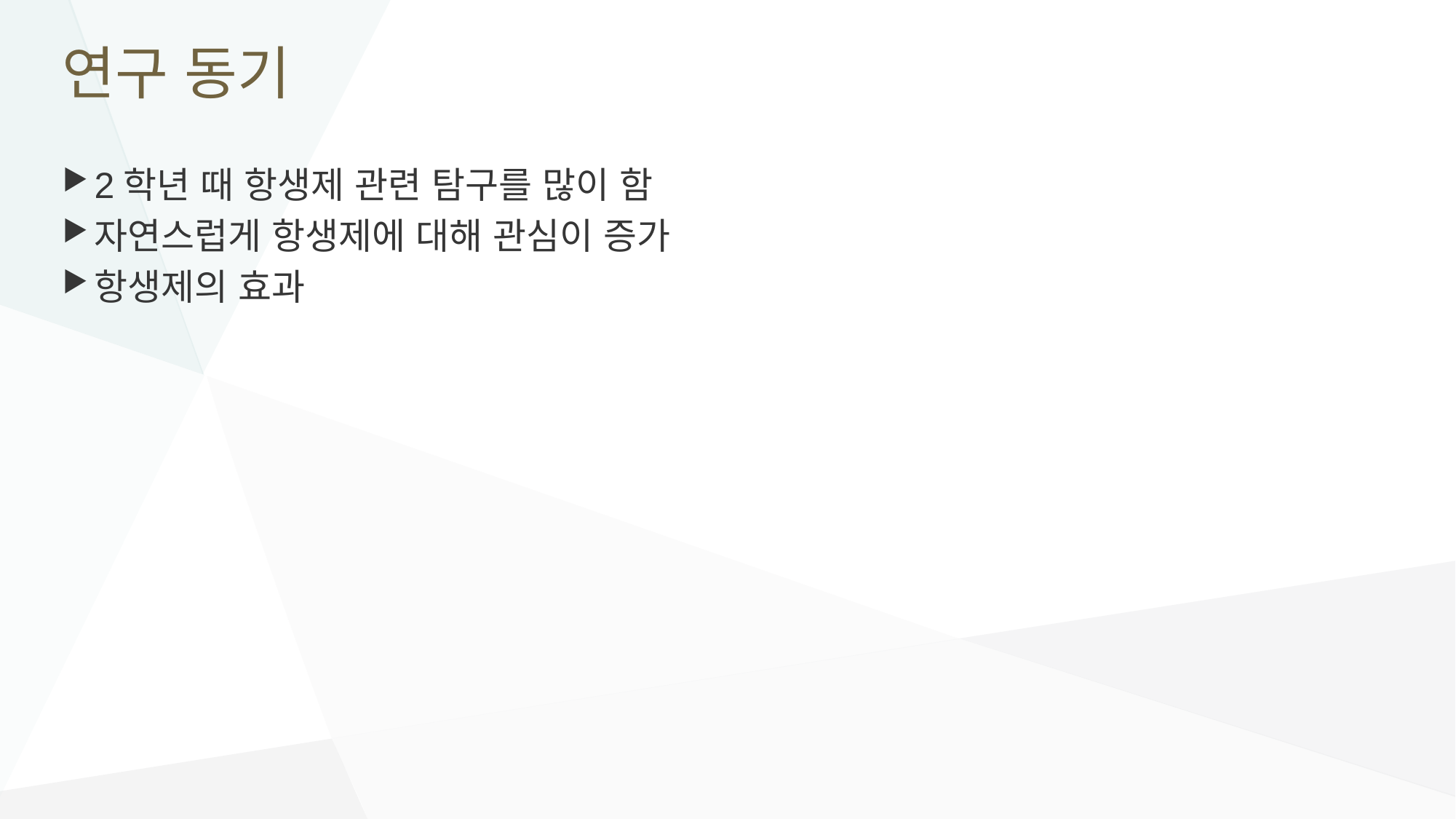

# 연구 동기
2학년 때 항생제 관련 탐구를 많이 함
자연스럽게 항생제에 대해 관심이 증가
항생제의 효과